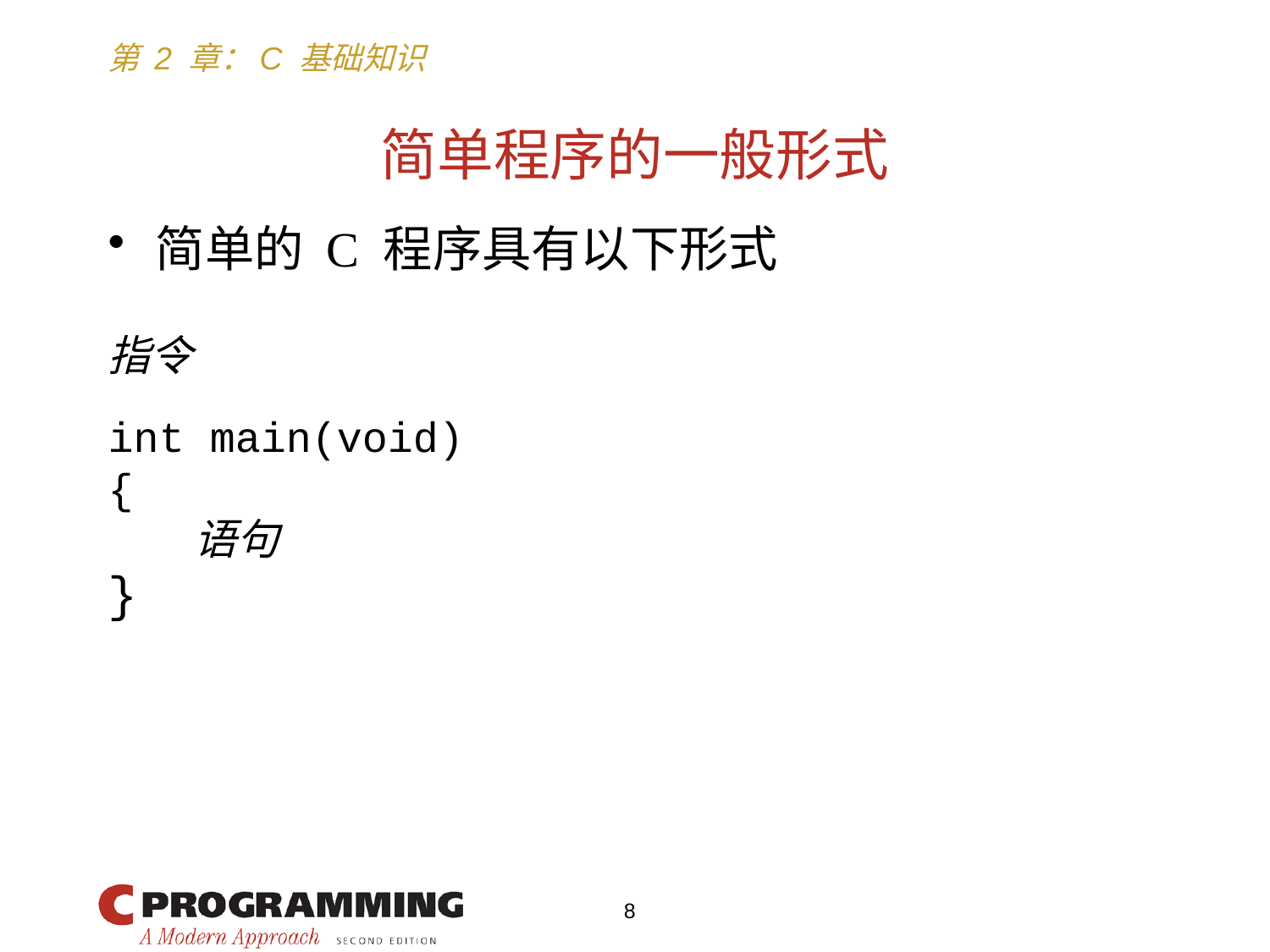

# 简单程序的一般形式
简单的 C 程序具有以下形式

指令

int main(void)
{
        语句
}

8